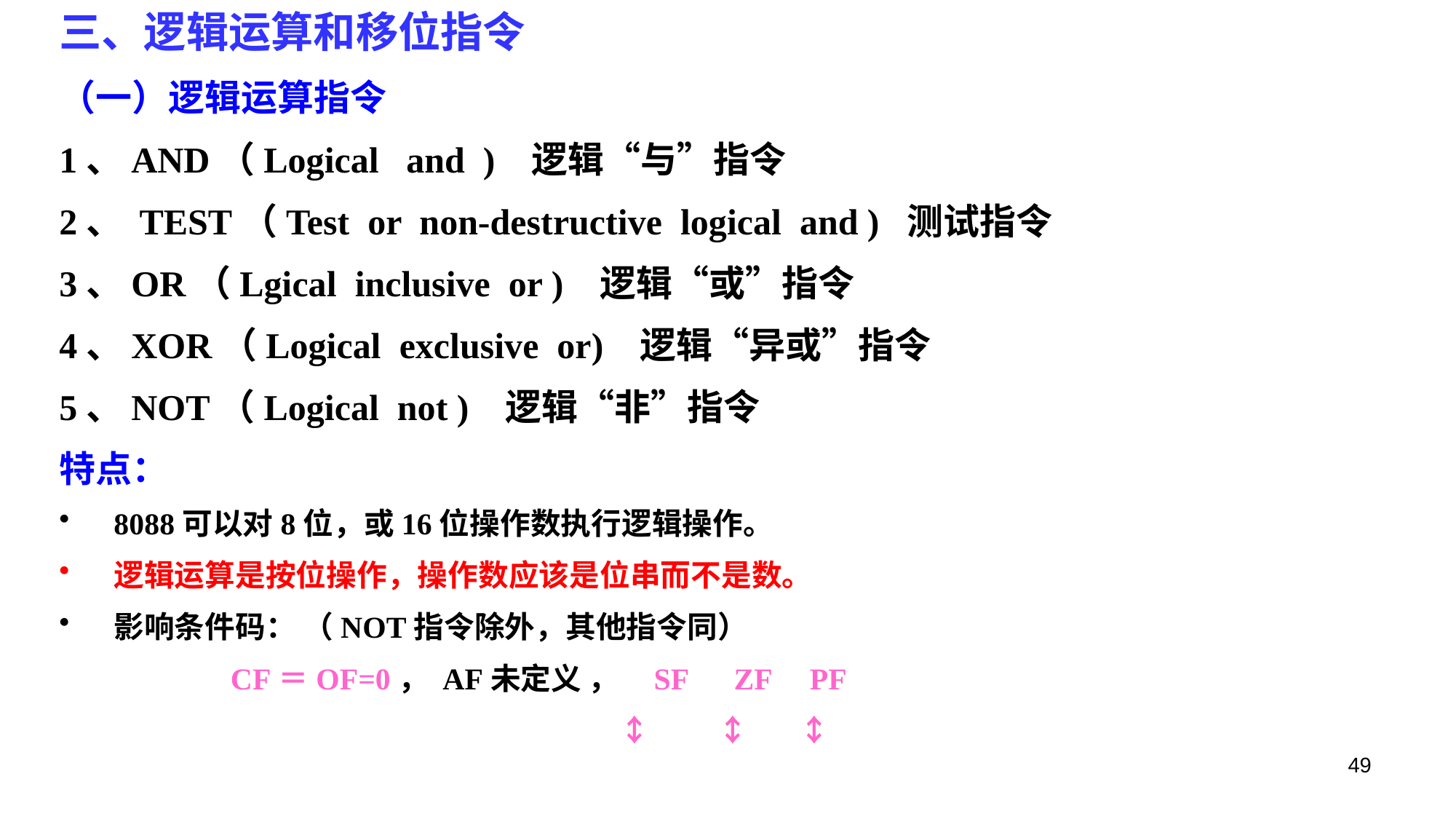

三、逻辑运算和移位指令
（一）逻辑运算指令
1、AND（Logical   and  )   逻辑“与”指令
2、 TEST（Test  or  non-destructive  logical  and )  测试指令
3、OR（Lgical  inclusive  or )   逻辑“或”指令
4、XOR（Logical  exclusive  or)   逻辑“异或”指令
5、NOT（Logical  not )   逻辑“非”指令
特点：
8088可以对8位，或16位操作数执行逻辑操作。
逻辑运算是按位操作，操作数应该是位串而不是数。
影响条件码： （NOT指令除外，其他指令同）
		 CF＝OF=0， AF未定义 ，    SF      ZF     PF
					          ↕　　↕  　 ↕
49